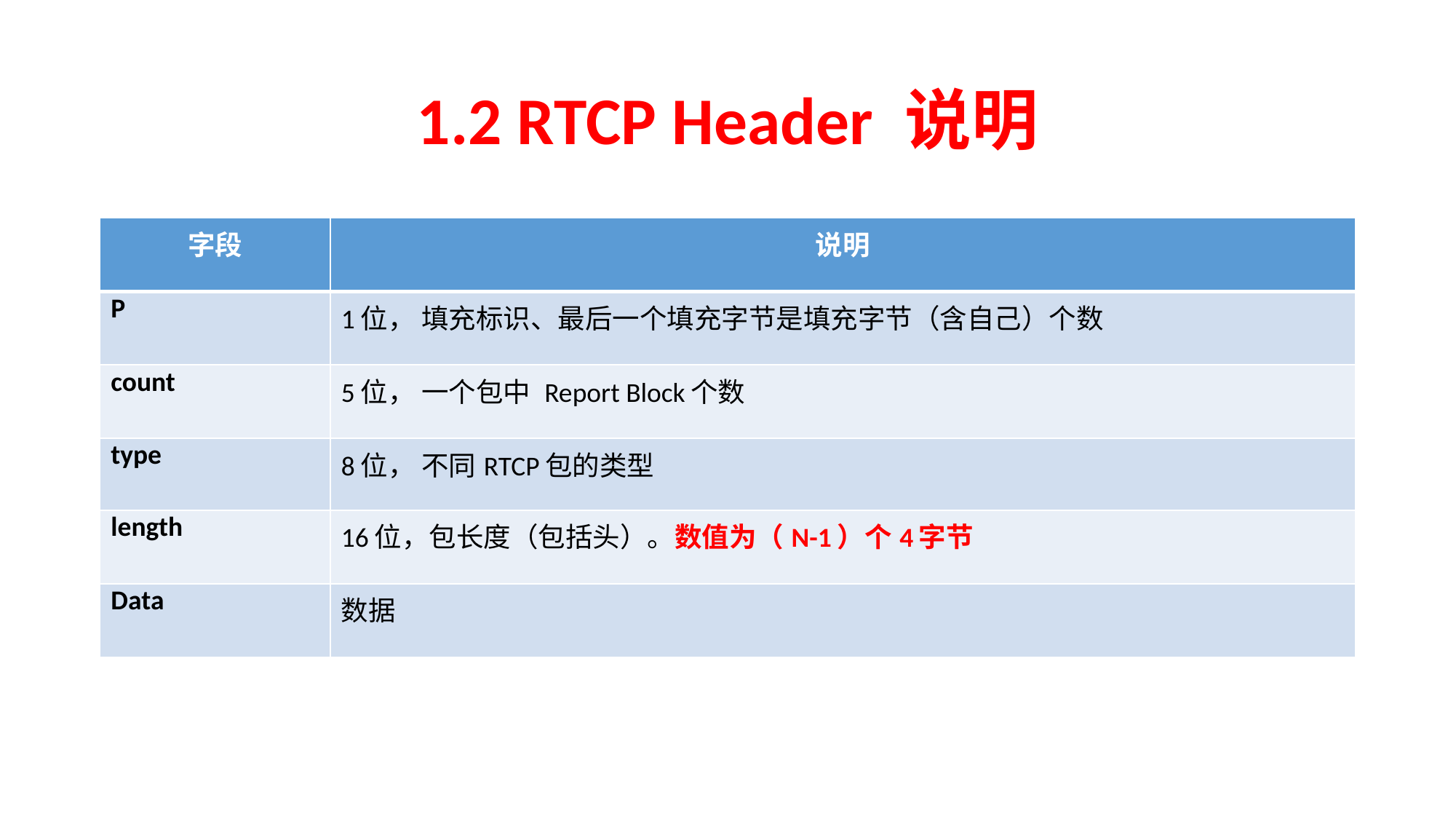

# 1.2 RTCP Header 说明
| 字段 | 说明 |
| --- | --- |
| P | 1位， 填充标识、最后一个填充字节是填充字节（含自己）个数 |
| count | 5位， 一个包中 Report Block个数 |
| type | 8位， 不同RTCP包的类型 |
| length | 16位，包长度（包括头）。数值为（N-1）个4字节 |
| Data | 数据 |